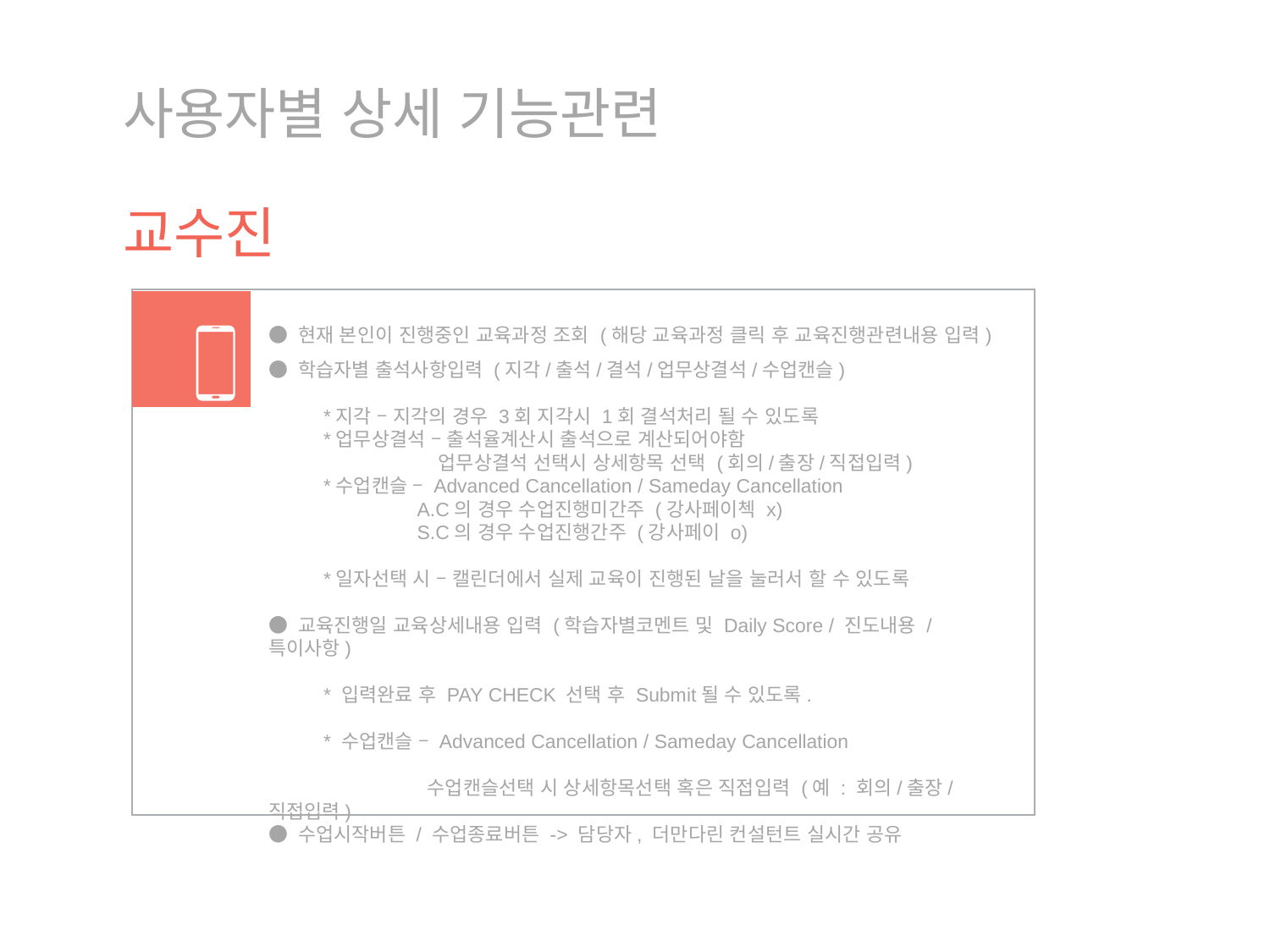

# 사용자별 상세 기능관련 교수진

● 현재 본인이 진행중인 교육과정 조회 (해당 교육과정 클릭 후 교육진행관련내용 입력)
● 학습자별 출석사항입력 (지각/출석/결석/업무상결석/수업캔슬)

          *지각 – 지각의 경우 3회 지각시 1회 결석처리 될 수 있도록
          *업무상결석 – 출석율계산시 출석으로 계산되어야함
                              업무상결석 선택시 상세항목 선택 (회의/출장/직접입력)
          *수업캔슬 – Advanced Cancellation / Sameday Cancellation
                           A.C의 경우 수업진행미간주 (강사페이첵 x)
                           S.C의 경우 수업진행간주 (강사페이 o)

          *일자선택 시 – 캘린더에서 실제 교육이 진행된 날을 눌러서 할 수 있도록

● 교육진행일 교육상세내용 입력 (학습자별코멘트 및 Daily Score / 진도내용 / 특이사항)

          * 입력완료 후 PAY CHECK 선택 후 Submit될 수 있도록.

          * 수업캔슬 – Advanced Cancellation / Sameday Cancellation

                            수업캔슬선택 시 상세항목선택 혹은 직접입력 (예 : 회의/출장/직접입력)
● 수업시작버튼 / 수업종료버튼 -> 담당자, 더만다린 컨설턴트 실시간 공유